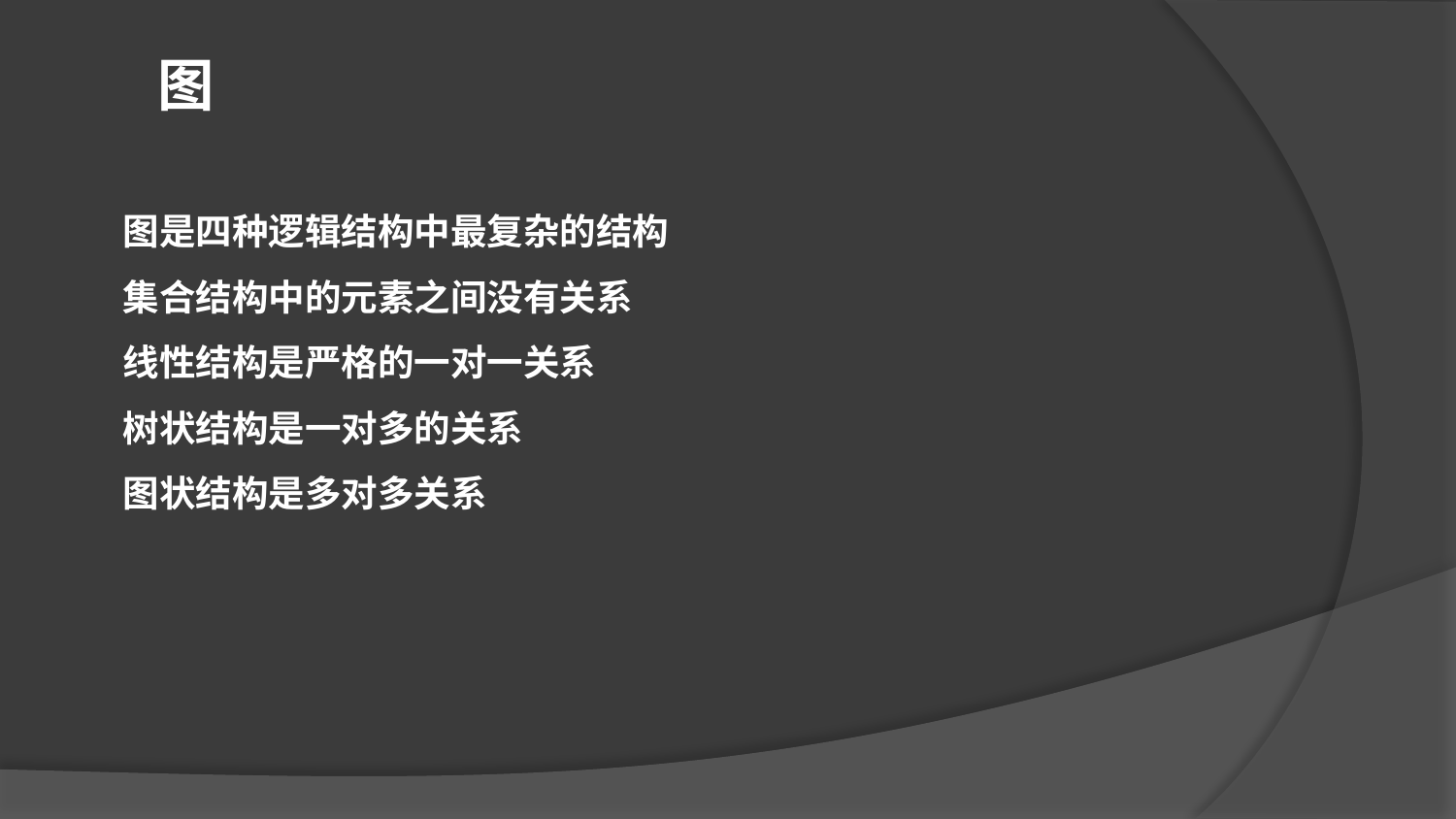

图
图是四种逻辑结构中最复杂的结构
集合结构中的元素之间没有关系
线性结构是严格的一对一关系
树状结构是一对多的关系
图状结构是多对多关系